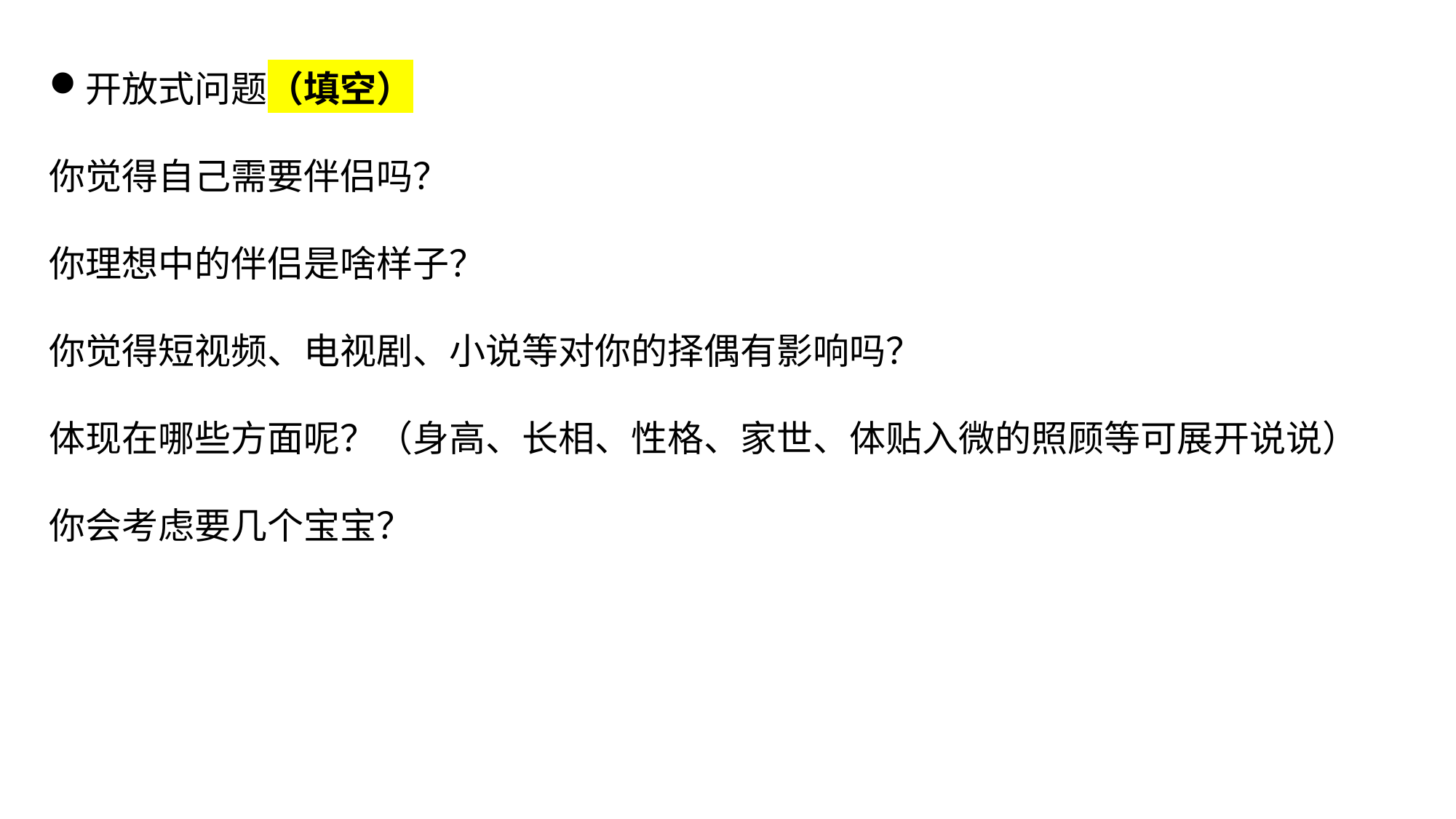

开放式问题（填空）
你觉得自己需要伴侣吗？
你理想中的伴侣是啥样子？
你觉得短视频、电视剧、小说等对你的择偶有影响吗？
体现在哪些方面呢？（身高、长相、性格、家世、体贴入微的照顾等可展开说说）
你会考虑要几个宝宝？